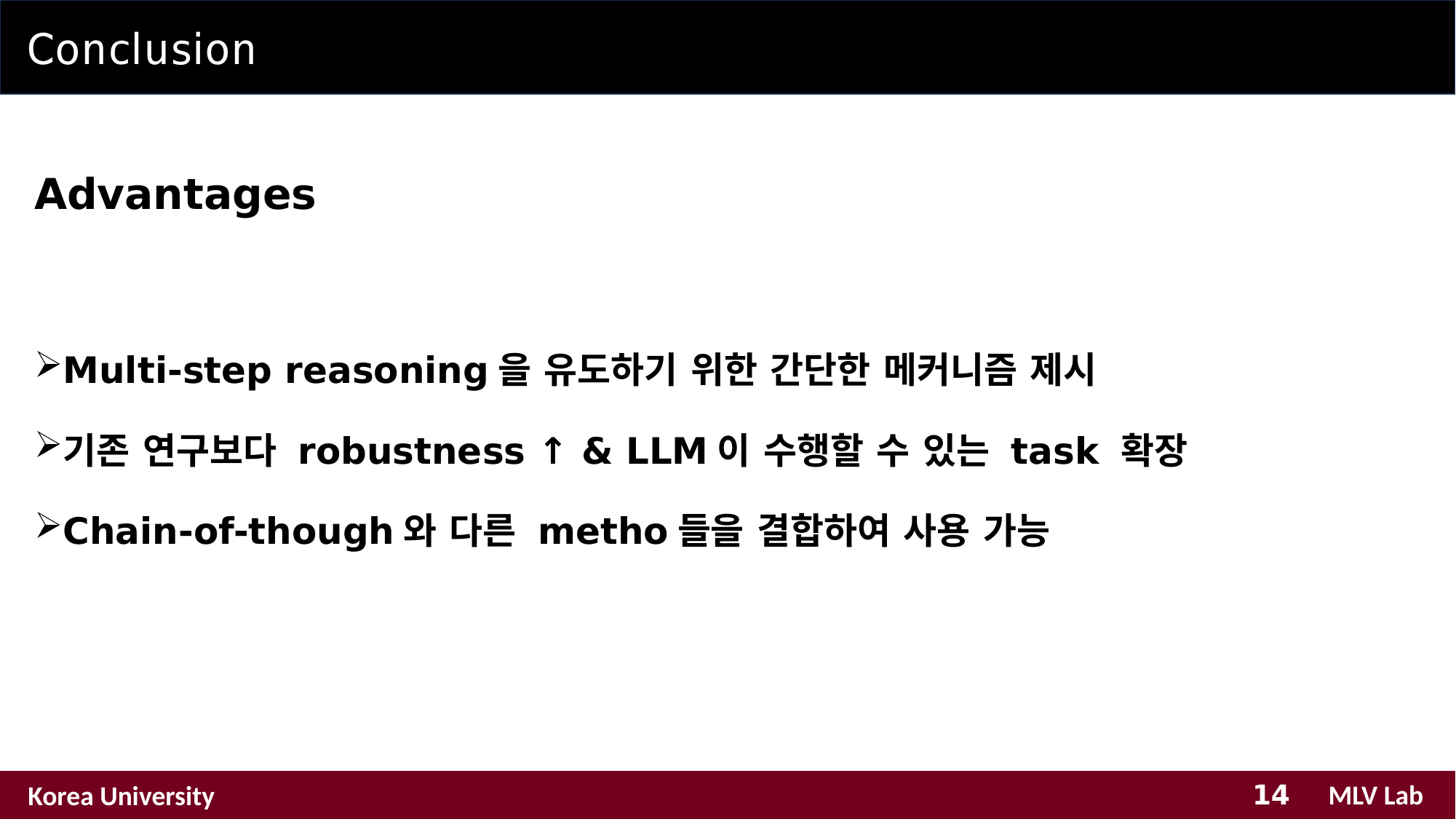

Conclusion

Advantages

Multi-step reasoning을 유도하기 위한 간단한 메커니즘 제시
기존 연구보다 robustness ↑ & LLM이 수행할 수 있는 task 확장
Chain-of-though와 다른 metho들을 결합하여 사용 가능

14
MLV Lab
Korea University